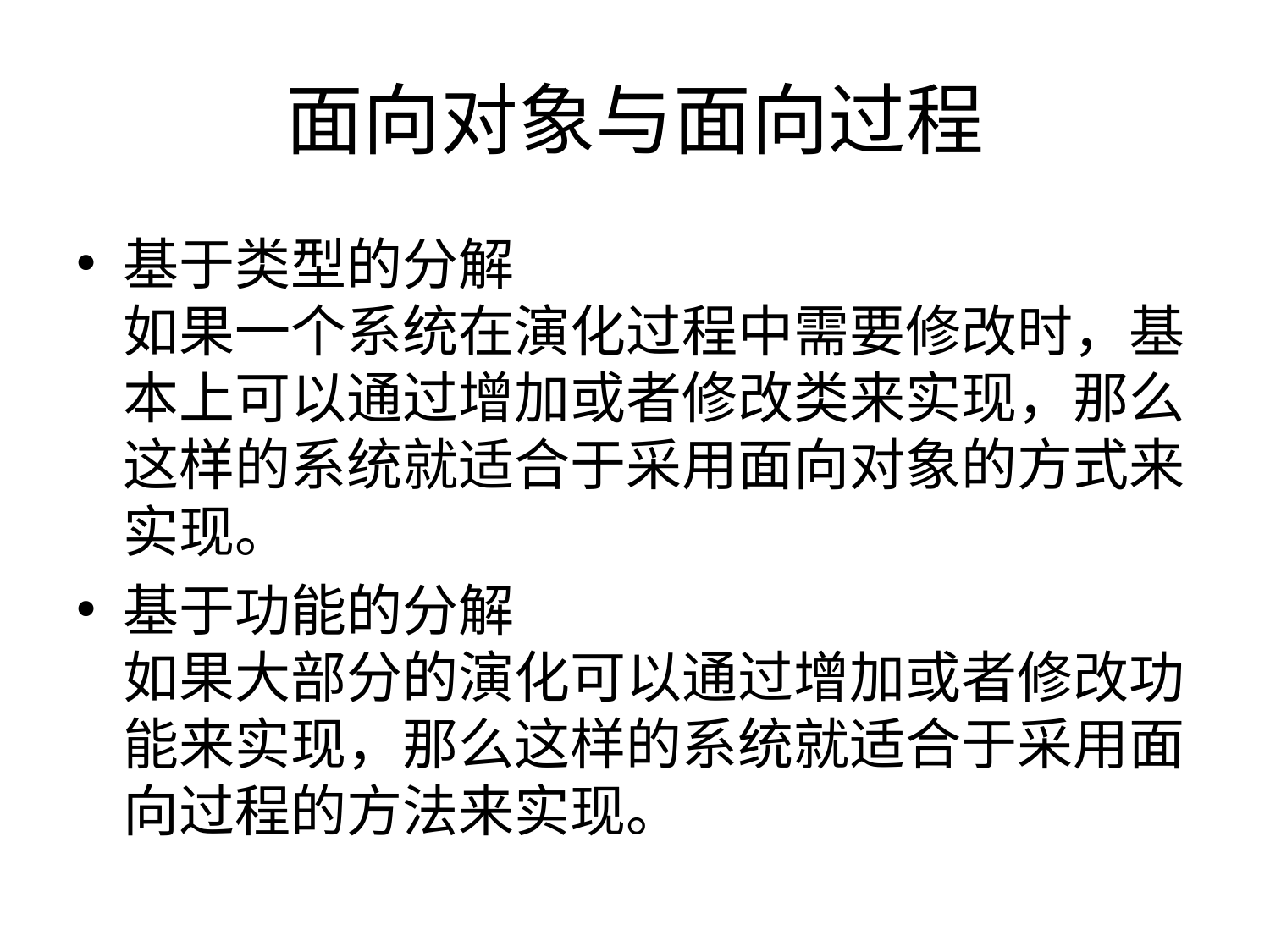

# 面向对象与面向过程
基于类型的分解
如果一个系统在演化过程中需要修改时，基本上可以通过增加或者修改类来实现，那么这样的系统就适合于采用面向对象的方式来实现。
基于功能的分解
如果大部分的演化可以通过增加或者修改功能来实现，那么这样的系统就适合于采用面向过程的方法来实现。